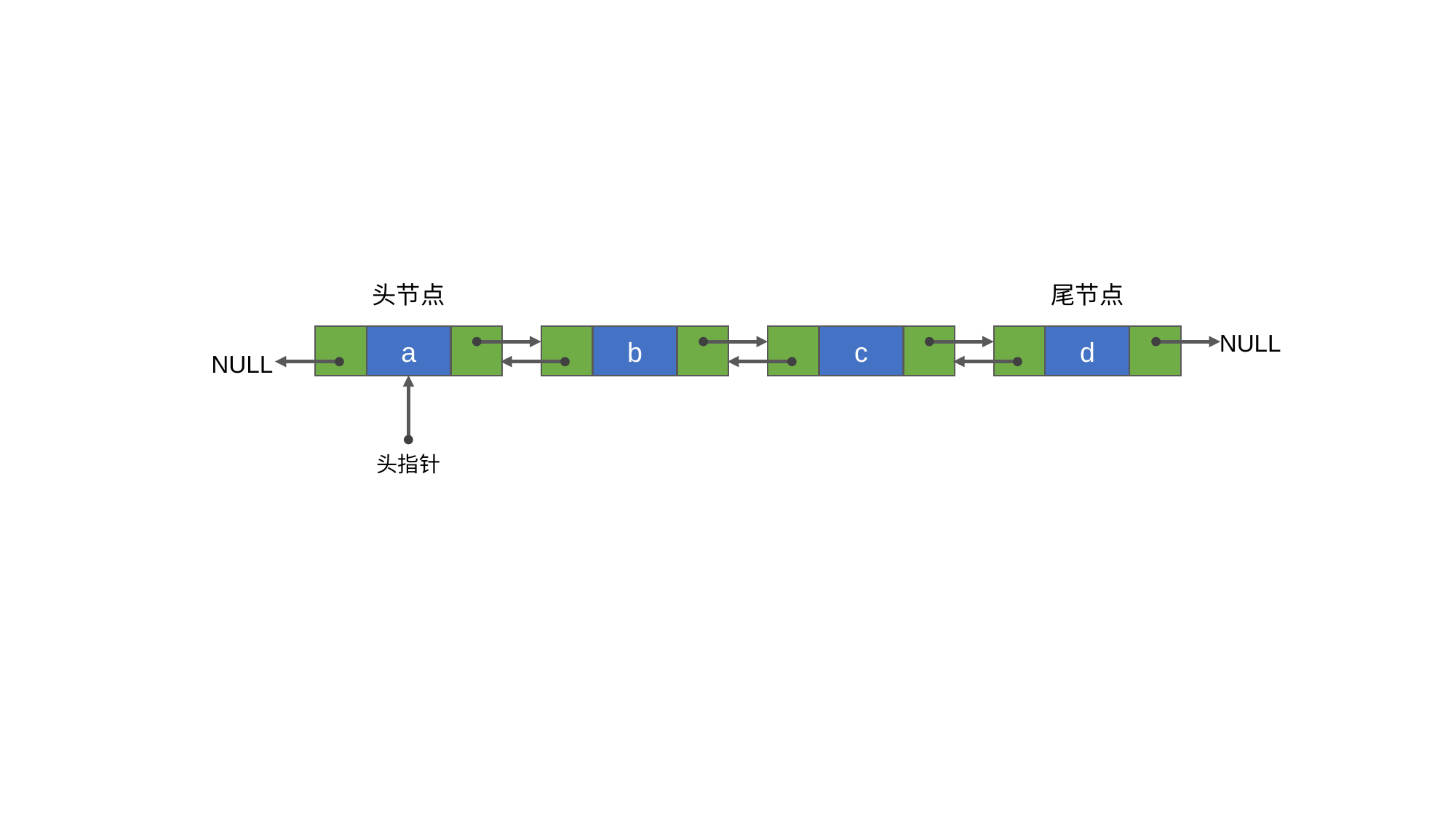

头节点
尾节点
NULL

c

d

a

b

NULL

头指针